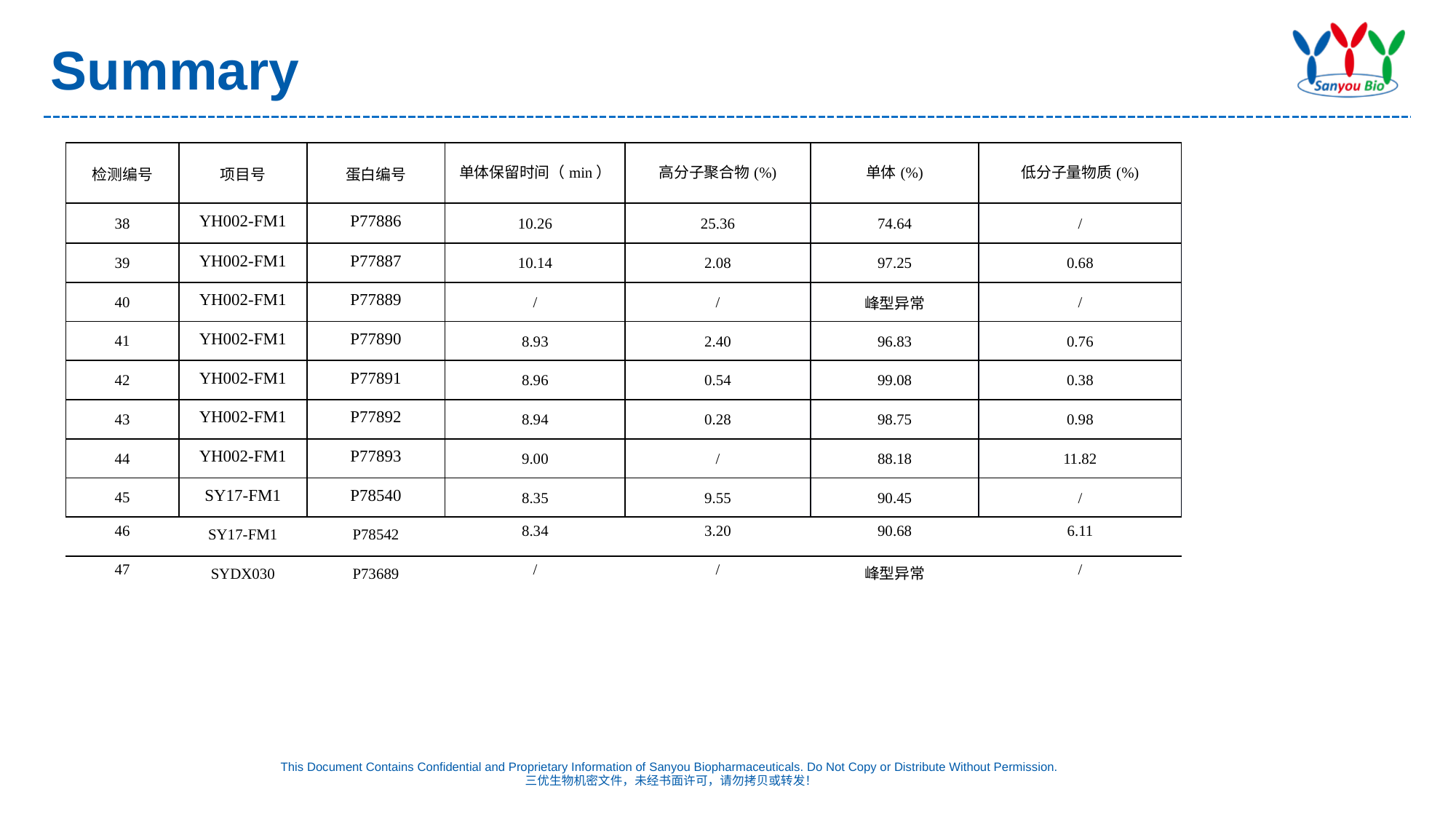

# Summary
| 检测编号 | 项目号 | 蛋白编号 | 单体保留时间（min） | 高分子聚合物(%) | 单体(%) | 低分子量物质(%) |
| --- | --- | --- | --- | --- | --- | --- |
| 38 | YH002-FM1 | P77886 | 10.26 | 25.36 | 74.64 | / |
| 39 | YH002-FM1 | P77887 | 10.14 | 2.08 | 97.25 | 0.68 |
| 40 | YH002-FM1 | P77889 | / | / | 峰型异常 | / |
| 41 | YH002-FM1 | P77890 | 8.93 | 2.40 | 96.83 | 0.76 |
| 42 | YH002-FM1 | P77891 | 8.96 | 0.54 | 99.08 | 0.38 |
| 43 | YH002-FM1 | P77892 | 8.94 | 0.28 | 98.75 | 0.98 |
| 44 | YH002-FM1 | P77893 | 9.00 | / | 88.18 | 11.82 |
| 45 | SY17-FM1 | P78540 | 8.35 | 9.55 | 90.45 | / |
| 46 | SY17-FM1 | P78542 | 8.34 | 3.20 | 90.68 | 6.11 |
| 47 | SYDX030 | P73689 | / | / | 峰型异常 | / |
This Document Contains Confidential and Proprietary Information of Sanyou Biopharmaceuticals. Do Not Copy or Distribute Without Permission.
三优生物机密文件，未经书面许可，请勿拷贝或转发！
5